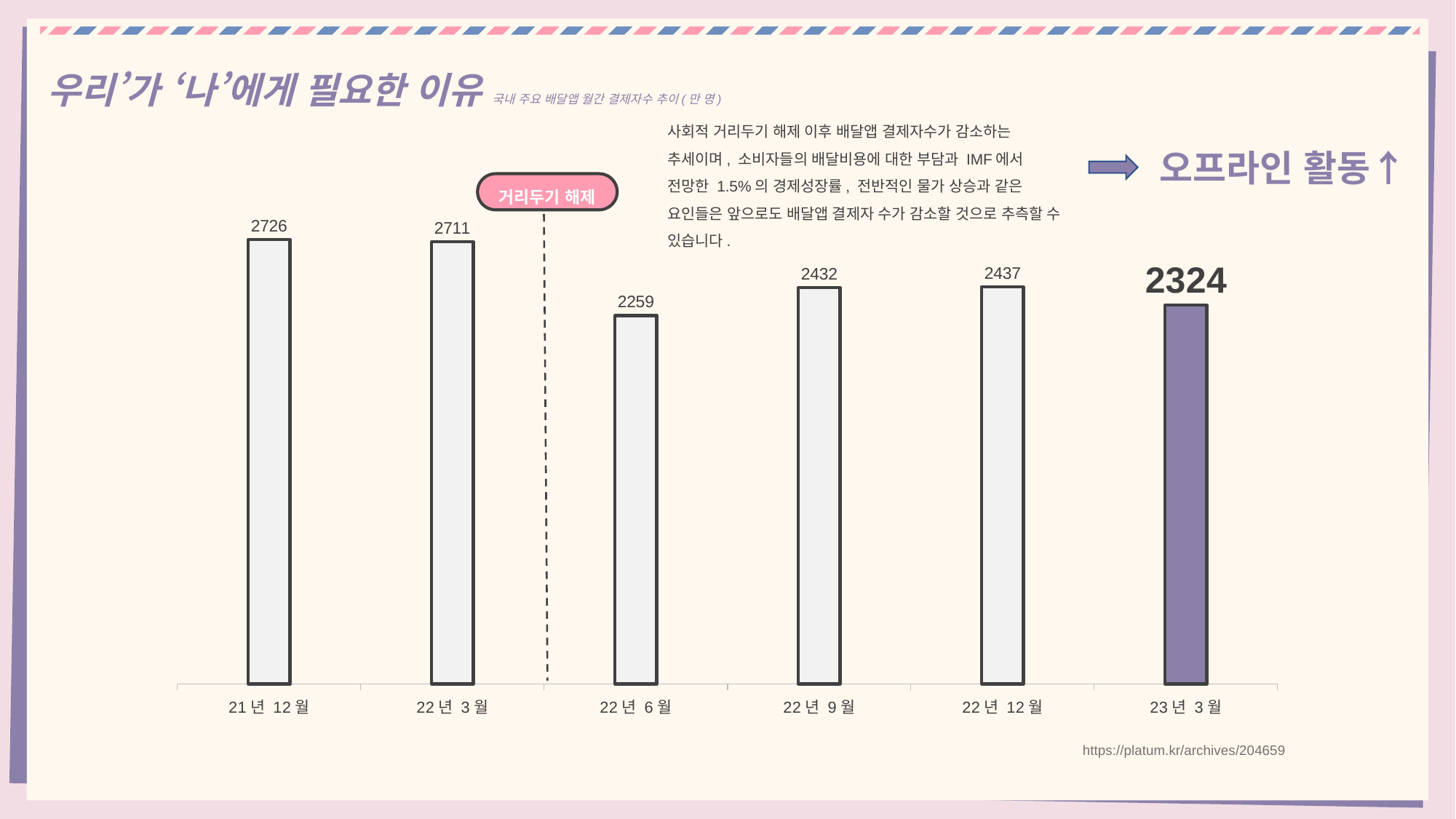

우리’가 ‘나’에게 필요한 이유 국내 주요 배달앱 월간 결제자수 추이(만 명)

사회적 거리두기 해제 이후 배달앱 결제자수가 감소하는 추세이며, 소비자들의 배달비용에 대한 부담과 IMF에서 전망한 1.5%의 경제성장률, 전반적인 물가 상승과 같은 요인들은 앞으로도 배달앱 결제자 수가 감소할 것으로 추측할 수 있습니다.
오프라인 활동↑

거리두기 해제

### Chart

| Category | 수량 |
|---|---|
| 21년 12월 | 2726.0 |
| 22년 3월 | 2711.0 |
| 22년 6월 | 2259.0 |
| 22년 9월 | 2432.0 |
| 22년 12월 | 2437.0 |
| 23년 3월 | 2324.0 |
https://platum.kr/archives/204659